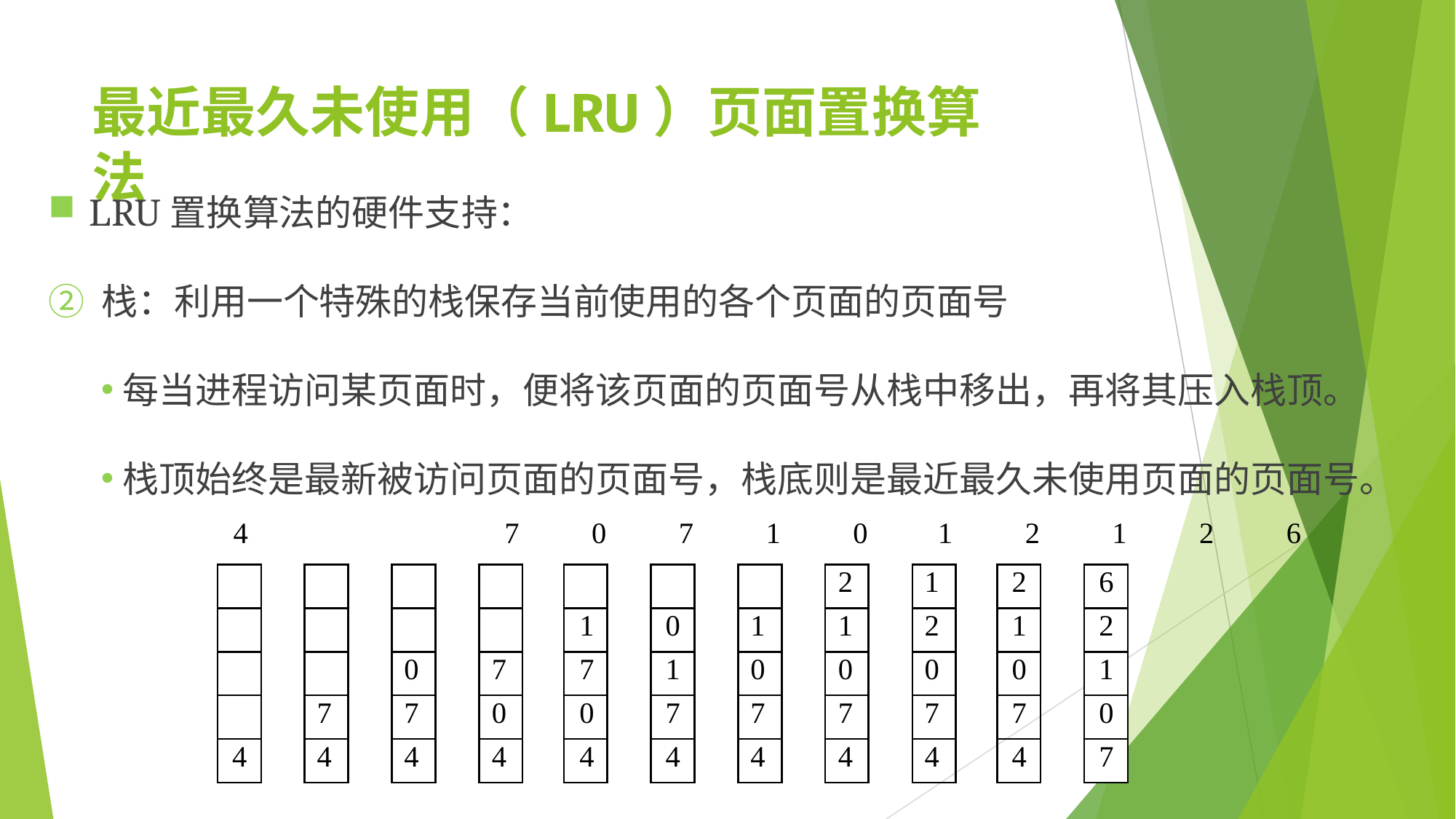

# 最近最久未使用（LRU）页面置换算法
LRU置换算法的硬件支持：

② 栈：利用一个特殊的栈保存当前使用的各个页面的页面号

每当进程访问某页面时，便将该页面的页面号从栈中移出，再将其压入栈顶。

栈顶始终是最新被访问页面的页面号，栈底则是最近最久未使用页面的页面号。
4	7	0	7	1	0	1	2	1	2	6
|  |
| --- |
|  |
|  |
|  |
| 4 |
|  |
| --- |
|  |
|  |
| 7 |
| 4 |
|  |
| --- |
|  |
| 0 |
| 7 |
| 4 |
|  |
| --- |
|  |
| 7 |
| 0 |
| 4 |
|  |
| --- |
| 1 |
| 7 |
| 0 |
| 4 |
|  |
| --- |
| 0 |
| 1 |
| 7 |
| 4 |
|  |
| --- |
| 1 |
| 0 |
| 7 |
| 4 |
| 2 |
| --- |
| 1 |
| 0 |
| 7 |
| 4 |
| 1 |
| --- |
| 2 |
| 0 |
| 7 |
| 4 |
| 2 |
| --- |
| 1 |
| 0 |
| 7 |
| 4 |
| 6 |
| --- |
| 2 |
| 1 |
| 0 |
| 7 |